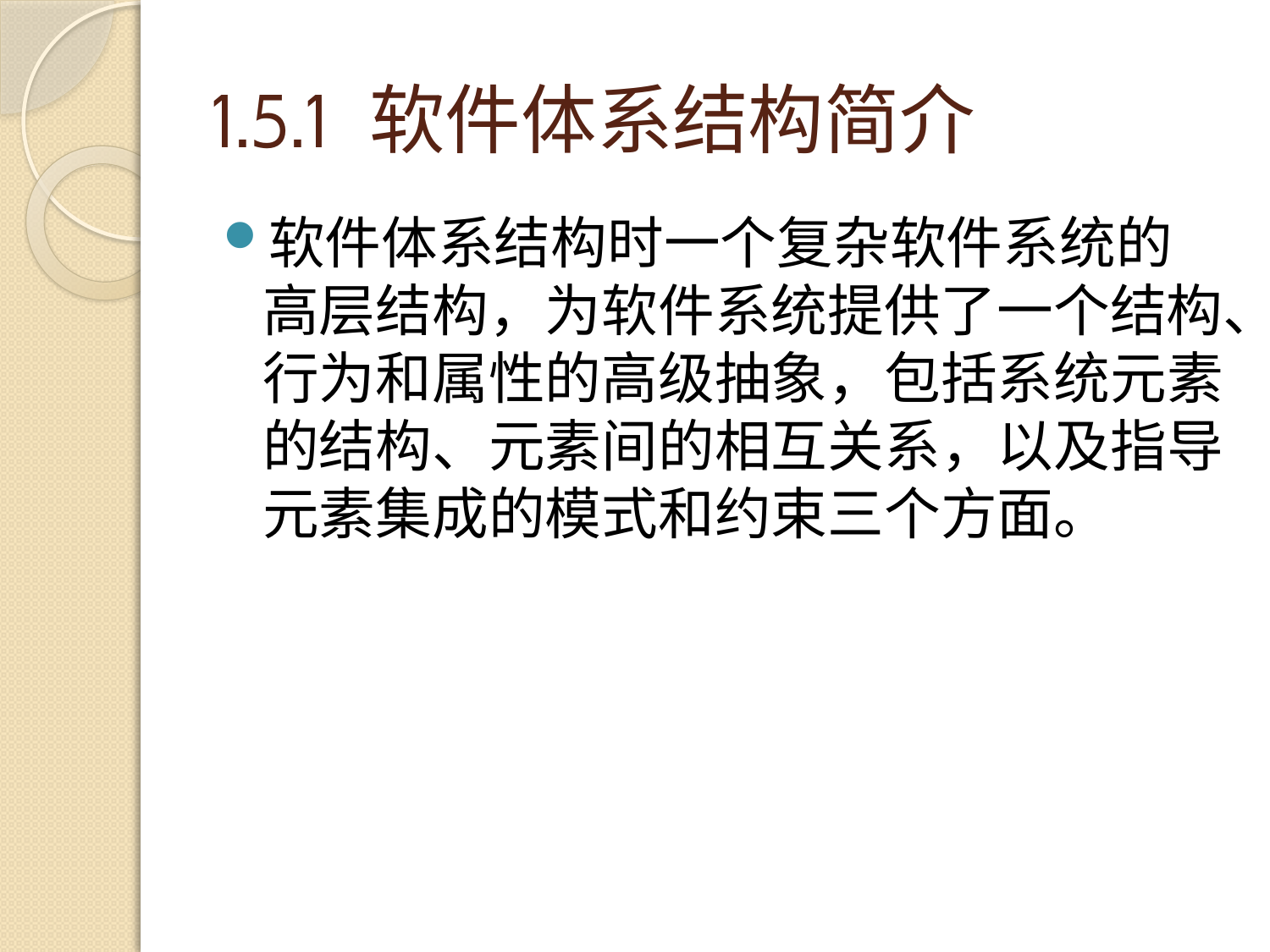

# 1.5.1 软件体系结构简介
软件体系结构时一个复杂软件系统的高层结构，为软件系统提供了一个结构、行为和属性的高级抽象，包括系统元素的结构、元素间的相互关系，以及指导元素集成的模式和约束三个方面。